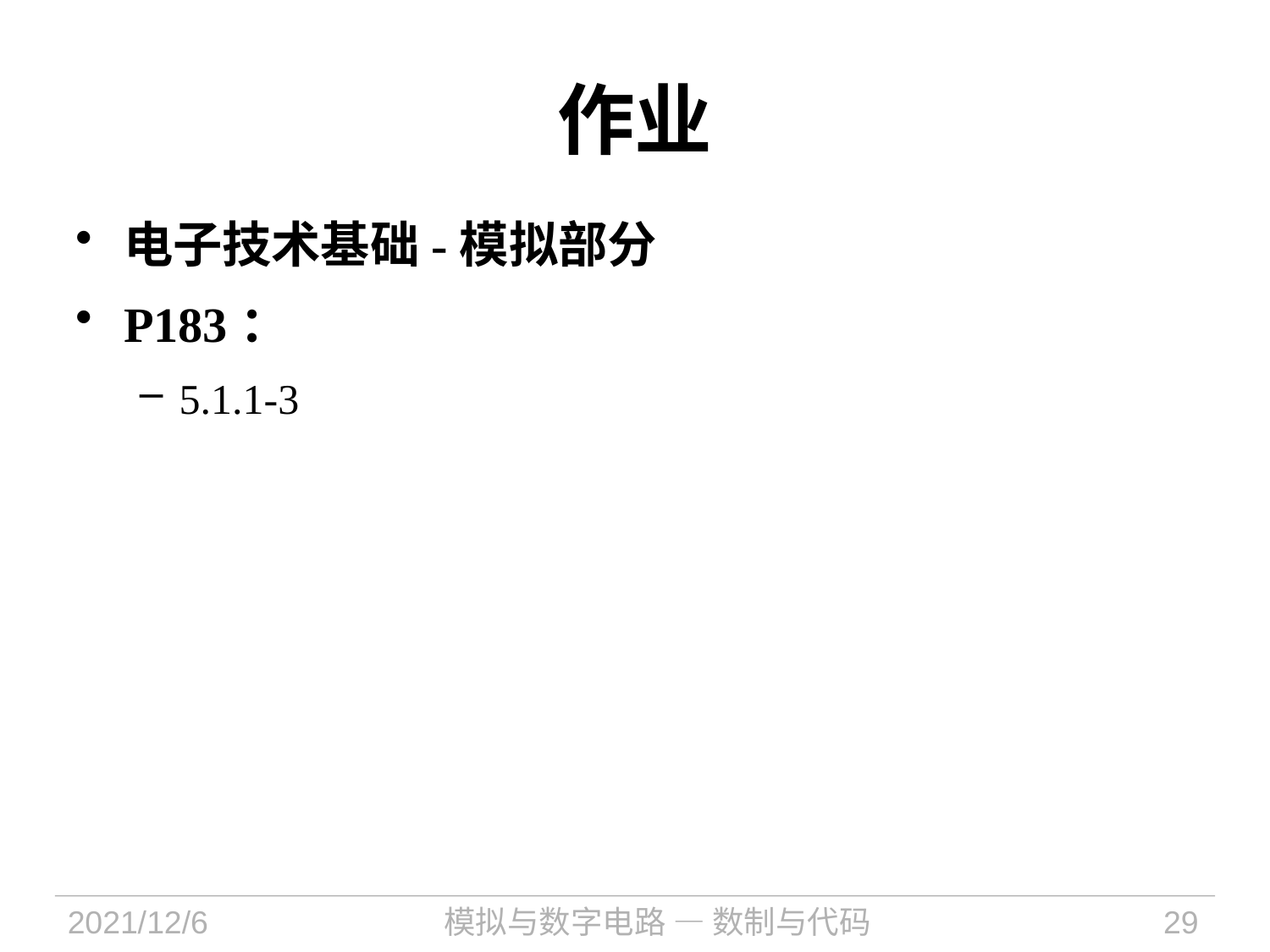

# 作业
电子技术基础-模拟部分
P183：
5.1.1-3
2021/12/6
模拟与数字电路 — 数制与代码
29